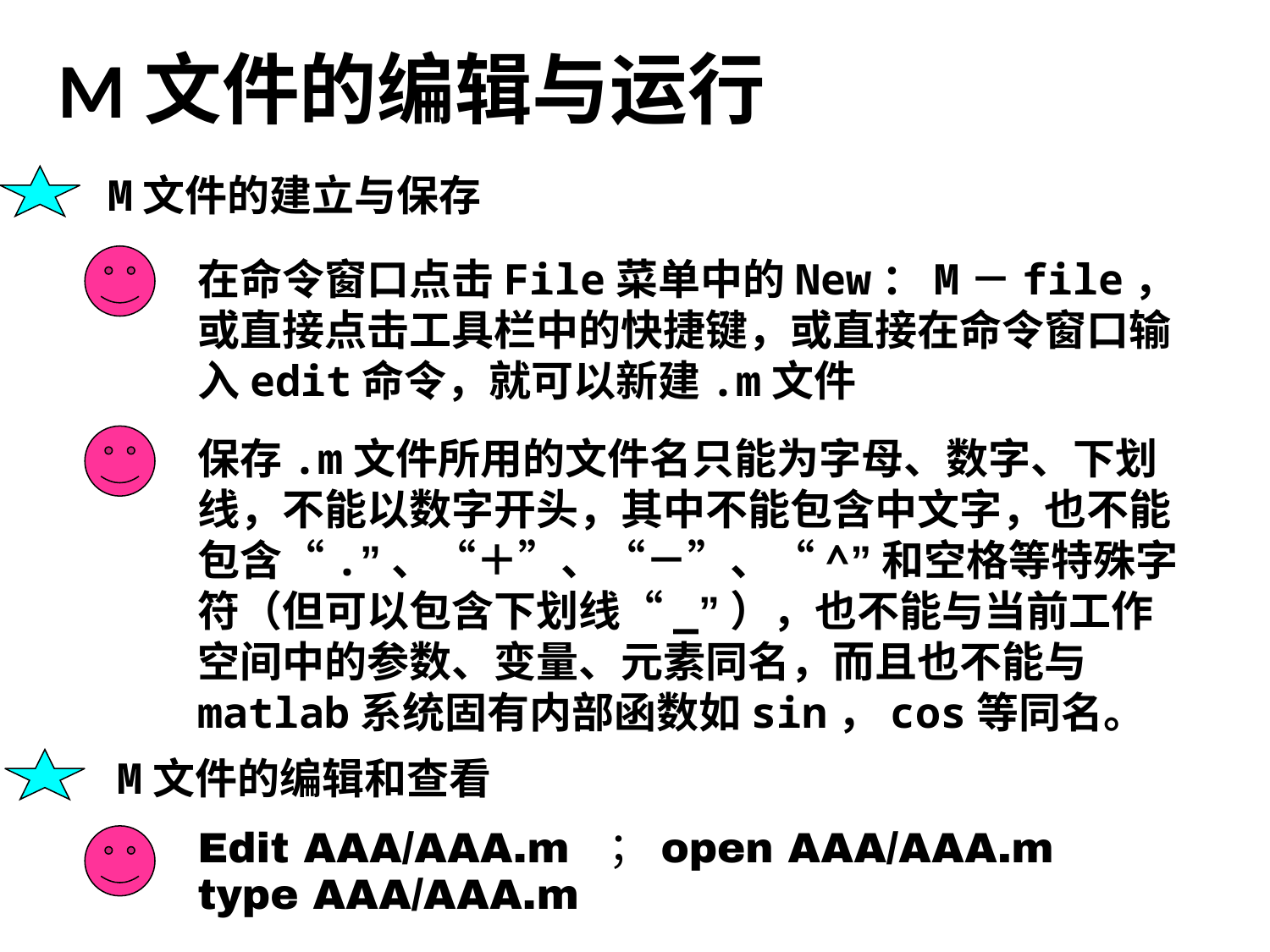

# M文件的编辑与运行
M文件的建立与保存

在命令窗口点击File菜单中的New：M－file，或直接点击工具栏中的快捷键，或直接在命令窗口输入edit命令，就可以新建.m文件

保存.m文件所用的文件名只能为字母、数字、下划线，不能以数字开头，其中不能包含中文字，也不能包含“.”、“＋”、“－”、“^”和空格等特殊字符（但可以包含下划线“_”），也不能与当前工作空间中的参数、变量、元素同名，而且也不能与matlab系统固有内部函数如sin，cos等同名。
M文件的编辑和查看

Edit AAA/AAA.m  ；open AAA/AAA.m
type AAA/AAA.m